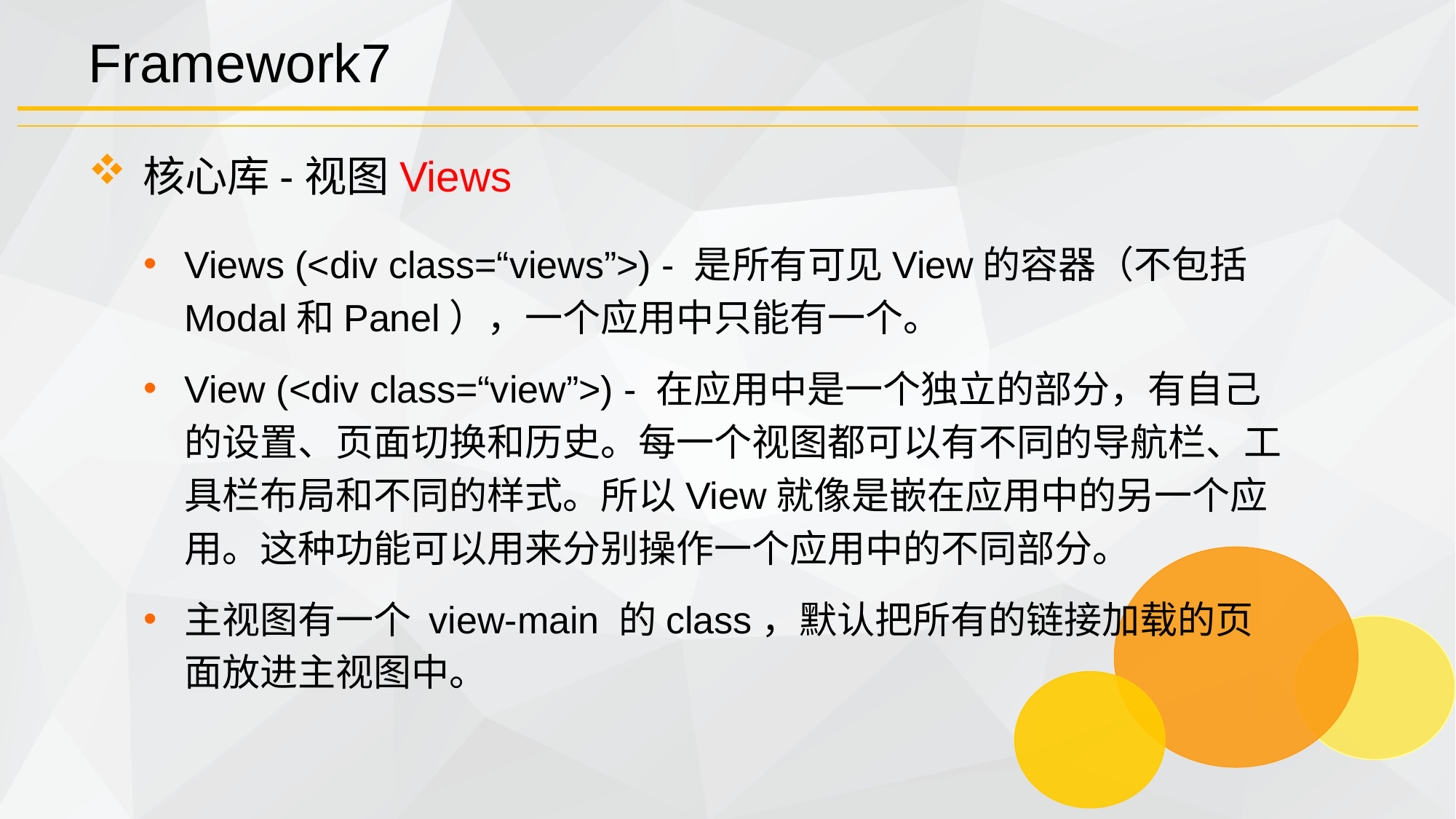

# Framework7
核心库-视图Views

Views (<div class=“views”>) - 是所有可见View的容器（不包括Modal和Panel），一个应用中只能有一个。
View (<div class=“view”>) - 在应用中是一个独立的部分，有自己的设置、页面切换和历史。每一个视图都可以有不同的导航栏、工具栏布局和不同的样式。所以View就像是嵌在应用中的另一个应用。这种功能可以用来分别操作一个应用中的不同部分。
主视图有一个 view-main 的class，默认把所有的链接加载的页面放进主视图中。